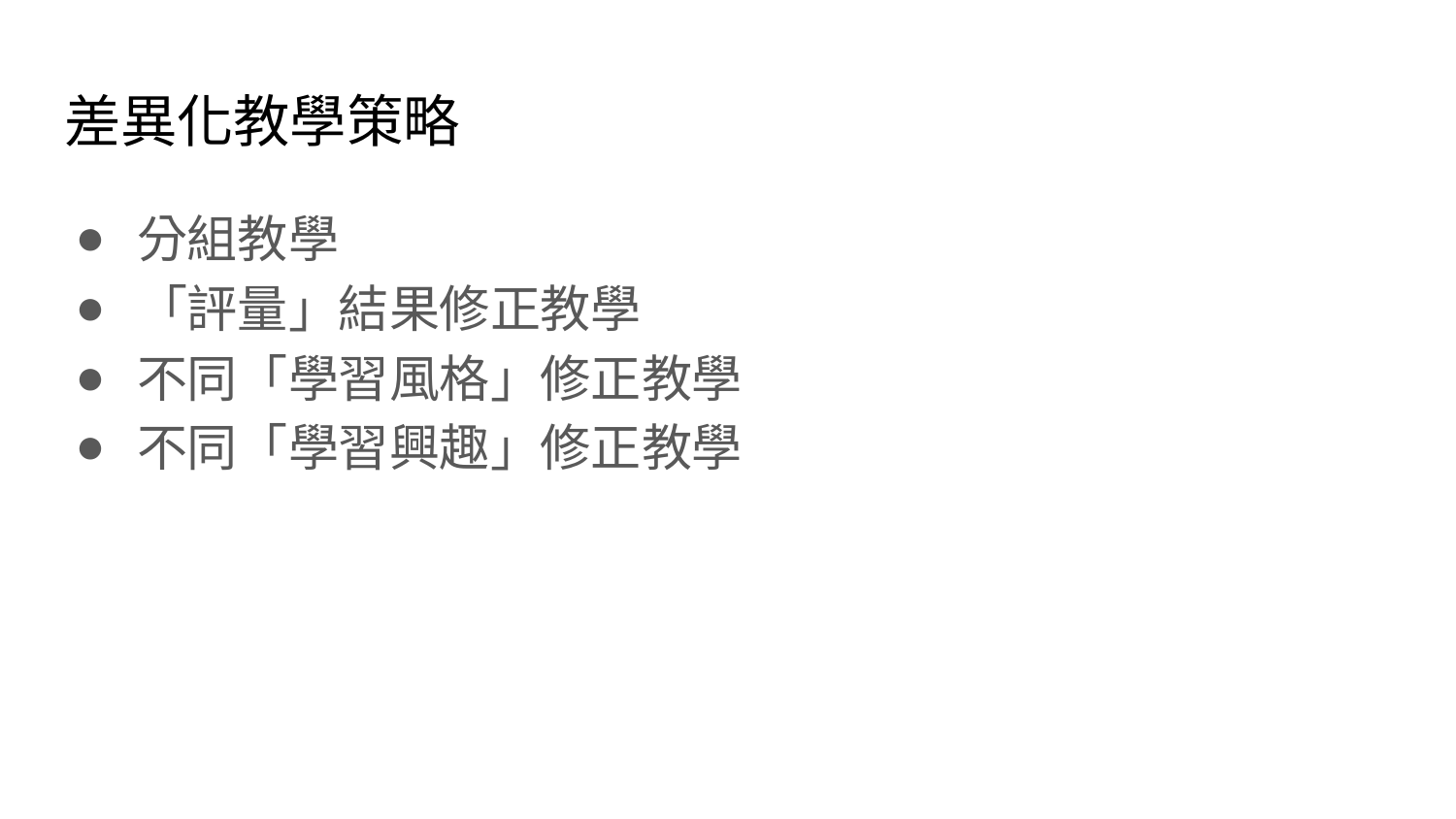

# 差異化教學策略
分組教學
「評量」結果修正教學
不同「學習風格」修正教學
不同「學習興趣」修正教學